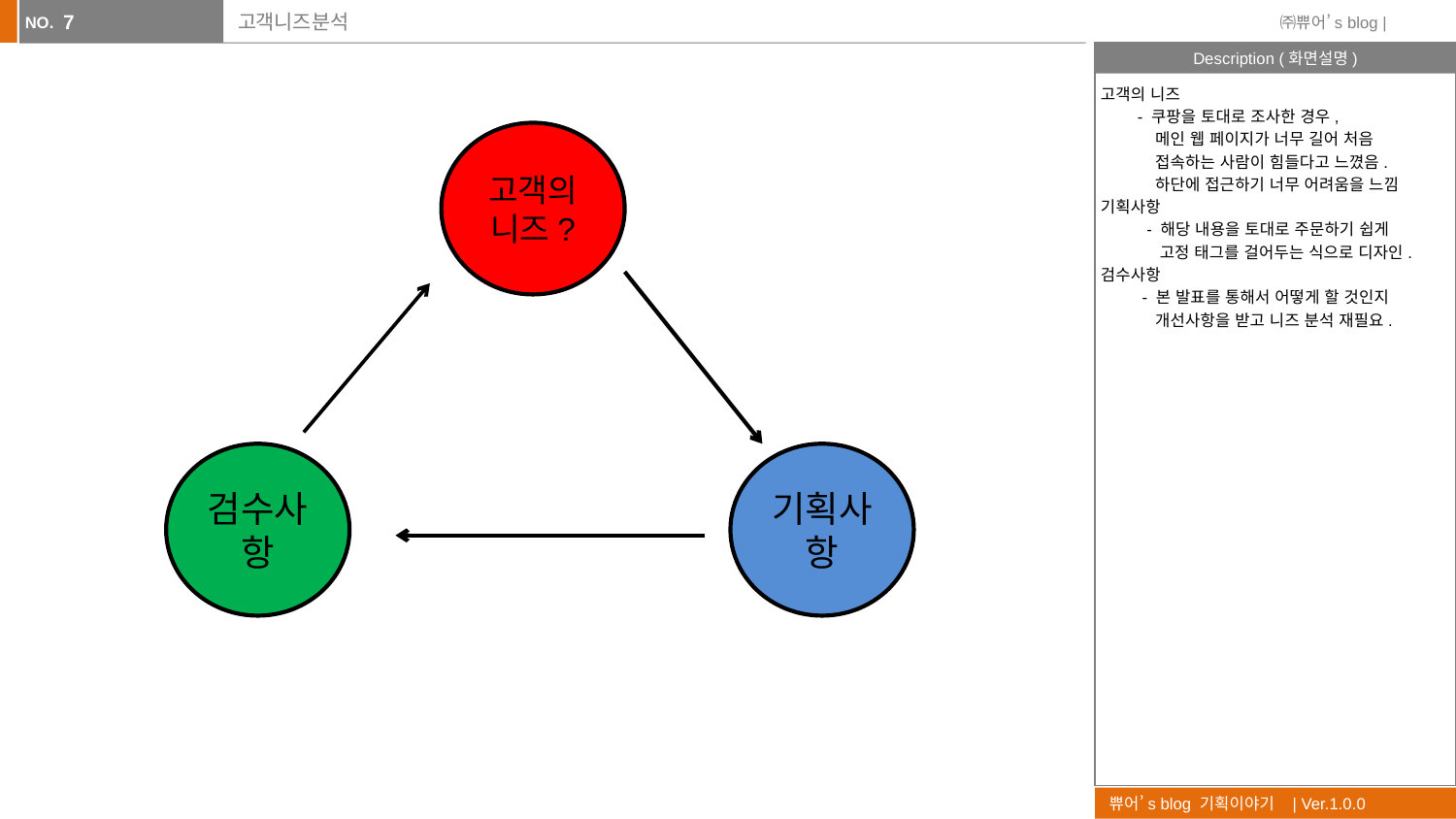

7
# 고객니즈분석
고객의 니즈
        - 쿠팡을 토대로 조사한 경우,
           메인 웹 페이지가 너무 길어 처음
           접속하는 사람이 힘들다고 느꼈음.
           하단에 접근하기 너무 어려움을 느낌
기획사항
          - 해당 내용을 토대로 주문하기 쉽게
            고정 태그를 걸어두는 식으로 디자인.
검수사항
         - 본 발표를 통해서 어떻게 할 것인지
           개선사항을 받고 니즈 분석 재필요.
고객의 니즈?
검수사항
기획사항